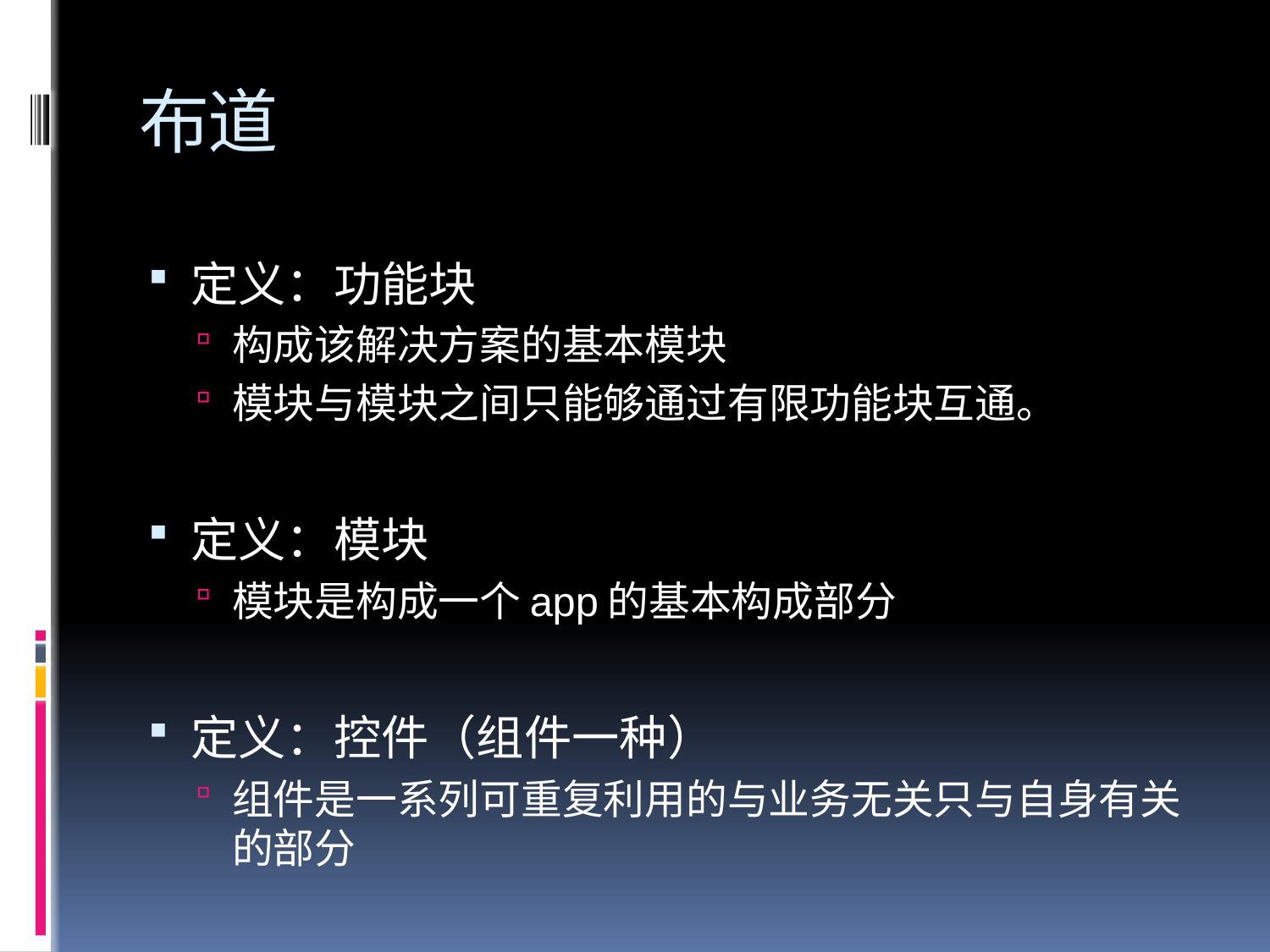

# 布道
定义：功能块
构成该解决方案的基本模块
模块与模块之间只能够通过有限功能块互通。

定义：模块
模块是构成一个app的基本构成部分

定义：控件（组件一种）
组件是一系列可重复利用的与业务无关只与自身有关的部分